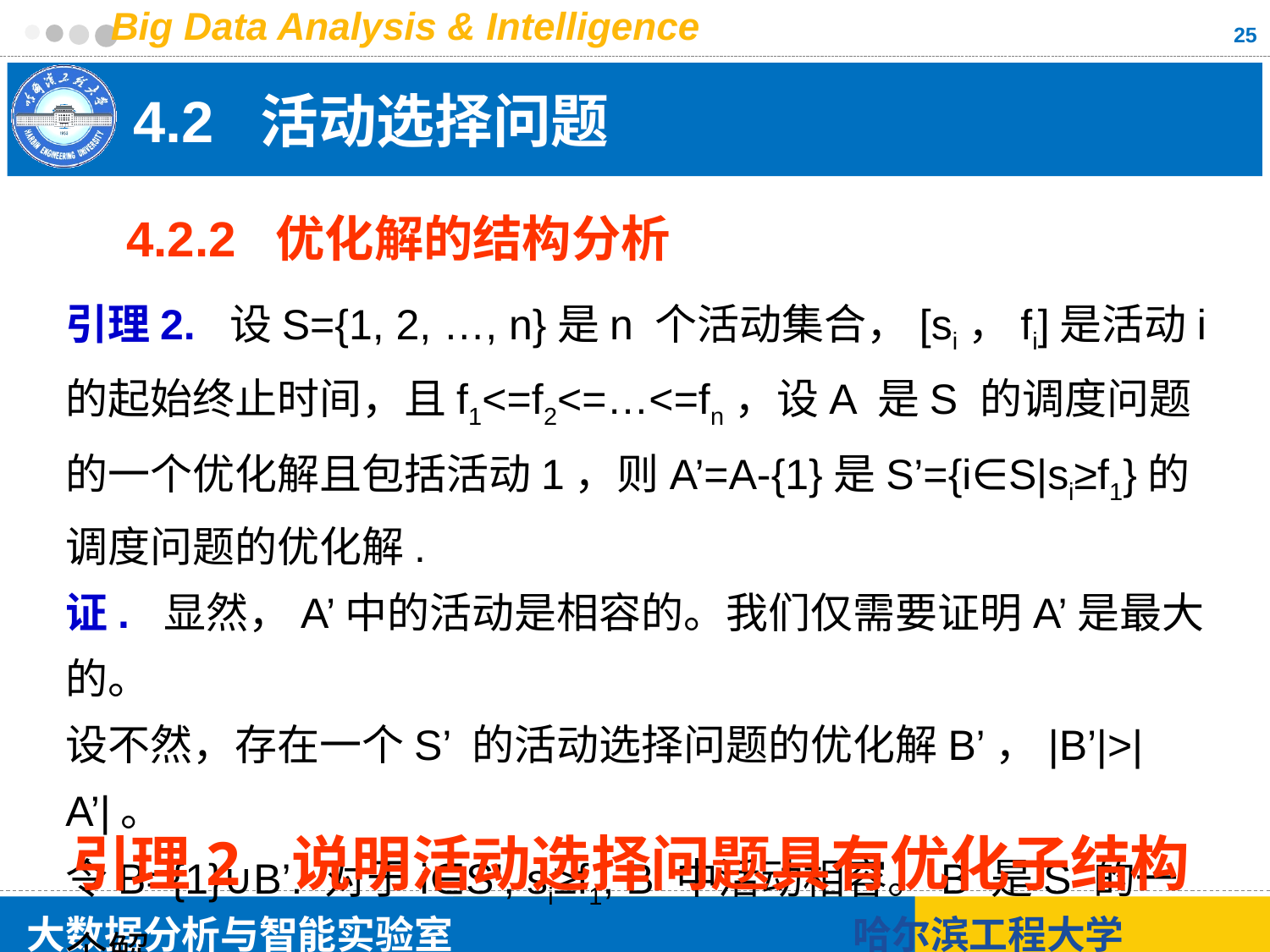

25
# 4.2  活动选择问题
4.2.2  优化解的结构分析
引理2.  设S={1, 2, …, n}是n 个活动集合，[si，fi]是活动i 的起始终止时间，且f1<=f2<=…<=fn，设A 是S 的调度问题的一个优化解且包括活动1，则A’=A-{1}是S’={i∈S|si≥f1}的调度问题的优化解.
证.  显然，A’中的活动是相容的。我们仅需要证明A’是最大的。
设不然，存在一个S’ 的活动选择问题的优化解B’，|B’|>|A’|。
令B={1}∪B’. 对于i∈S’, si≥f1, B 中活动相容。B 是S 的一个解。
由于|A|=|A’|+1, |B|=|B’|+1>|A’|+1=|A|，与A 最大矛盾。
引理2 说明活动选择问题具有优化子结构